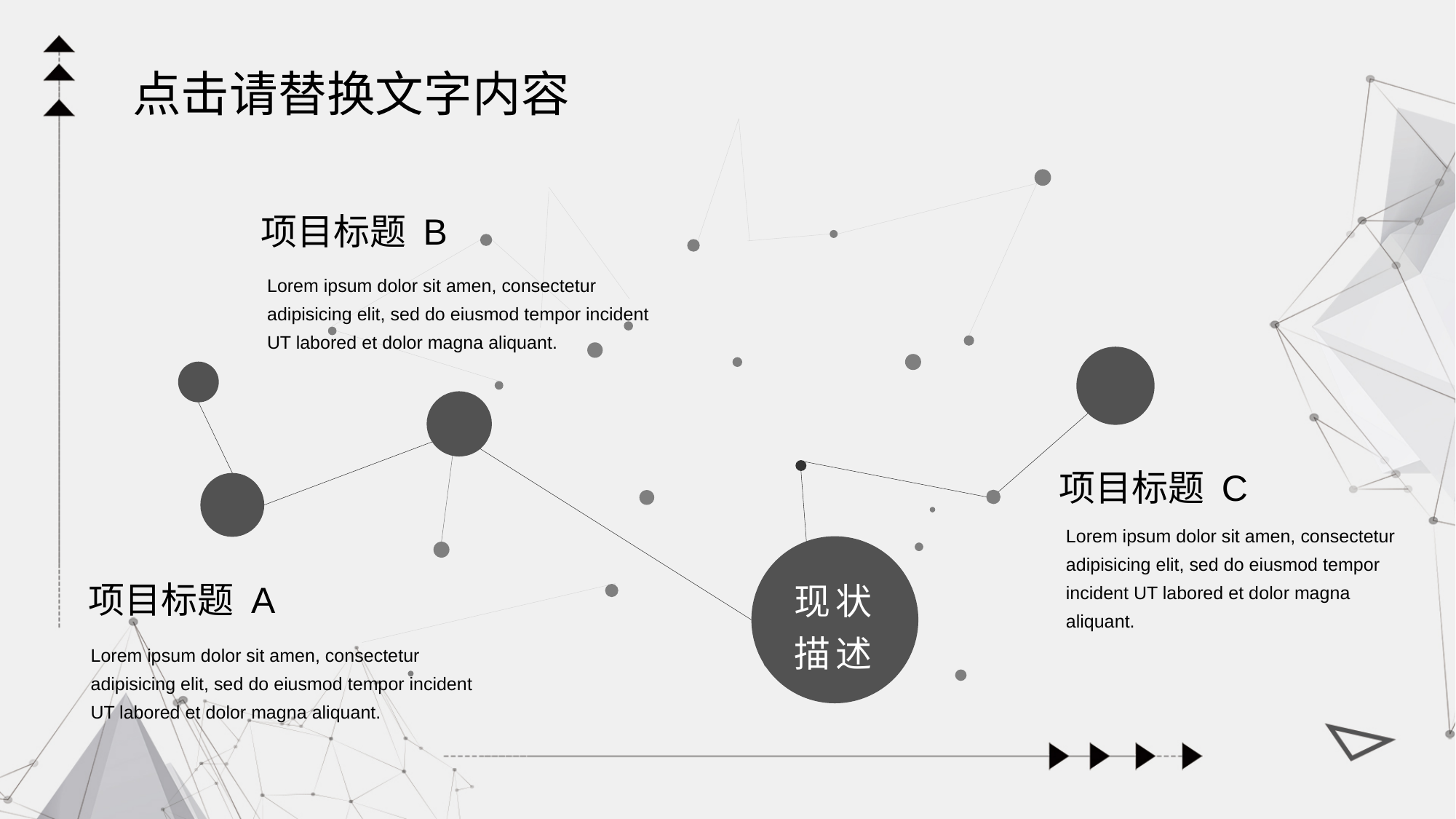

点击请替换文字内容

项目标题 B
Lorem ipsum dolor sit amen, consectetur adipisicing elit, sed do eiusmod tempor incident UT labored et dolor magna aliquant.

项目标题 C
Lorem ipsum dolor sit amen, consectetur adipisicing elit, sed do eiusmod tempor incident UT labored et dolor magna aliquant.

项目标题 A
现状描述

Lorem ipsum dolor sit amen, consectetur adipisicing elit, sed do eiusmod tempor incident UT labored et dolor magna aliquant.